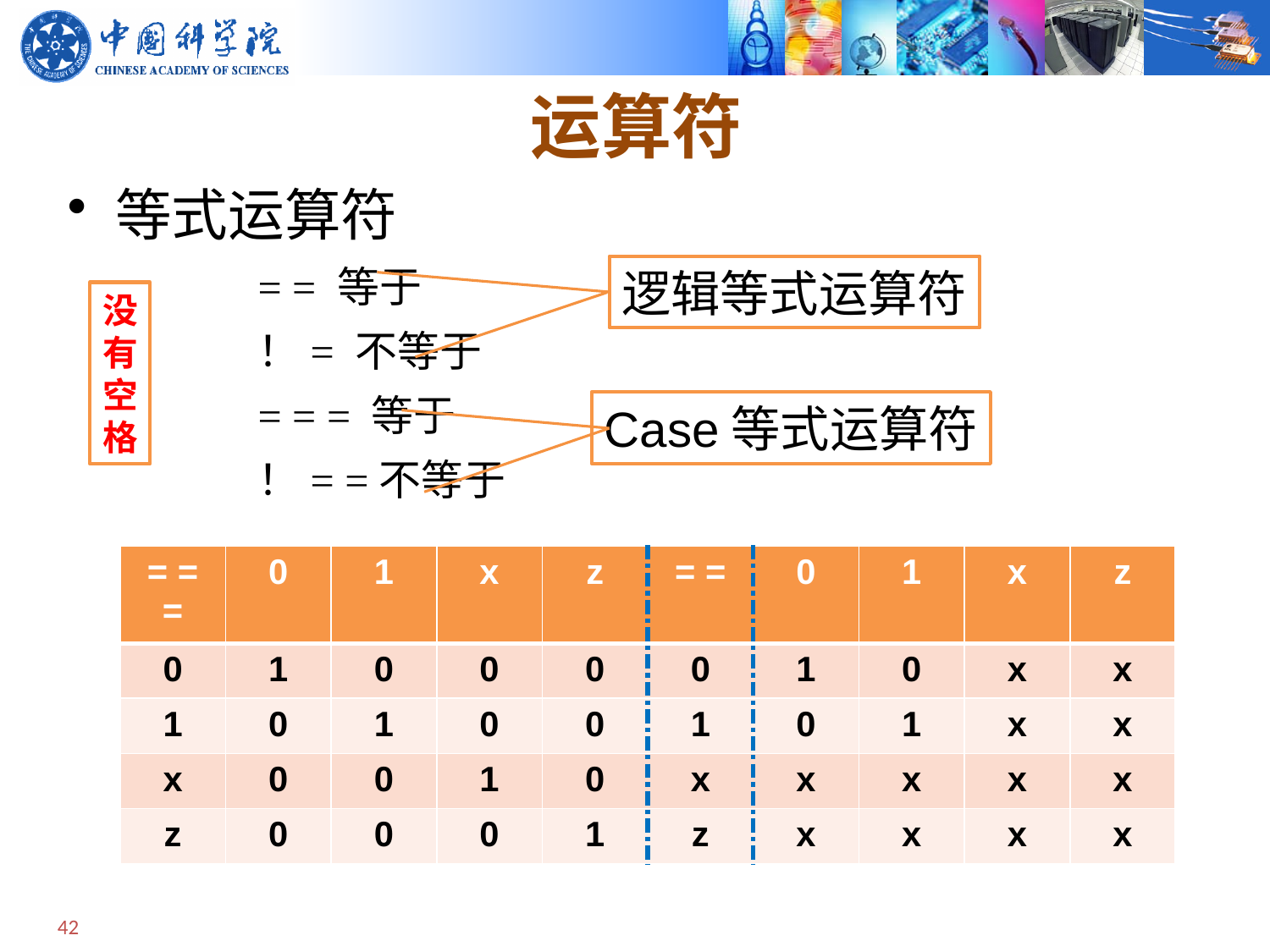

# 运算符
等式运算符
	= = 等于
	！= 不等于
	= = = 等于
	！= =不等于
逻辑等式运算符
没
有
空
格
Case等式运算符
| = = = | 0 | 1 | x | z | = = | 0 | 1 | x | z |
| --- | --- | --- | --- | --- | --- | --- | --- | --- | --- |
| 0 | 1 | 0 | 0 | 0 | 0 | 1 | 0 | x | x |
| 1 | 0 | 1 | 0 | 0 | 1 | 0 | 1 | x | x |
| x | 0 | 0 | 1 | 0 | x | x | x | x | x |
| z | 0 | 0 | 0 | 1 | z | x | x | x | x |